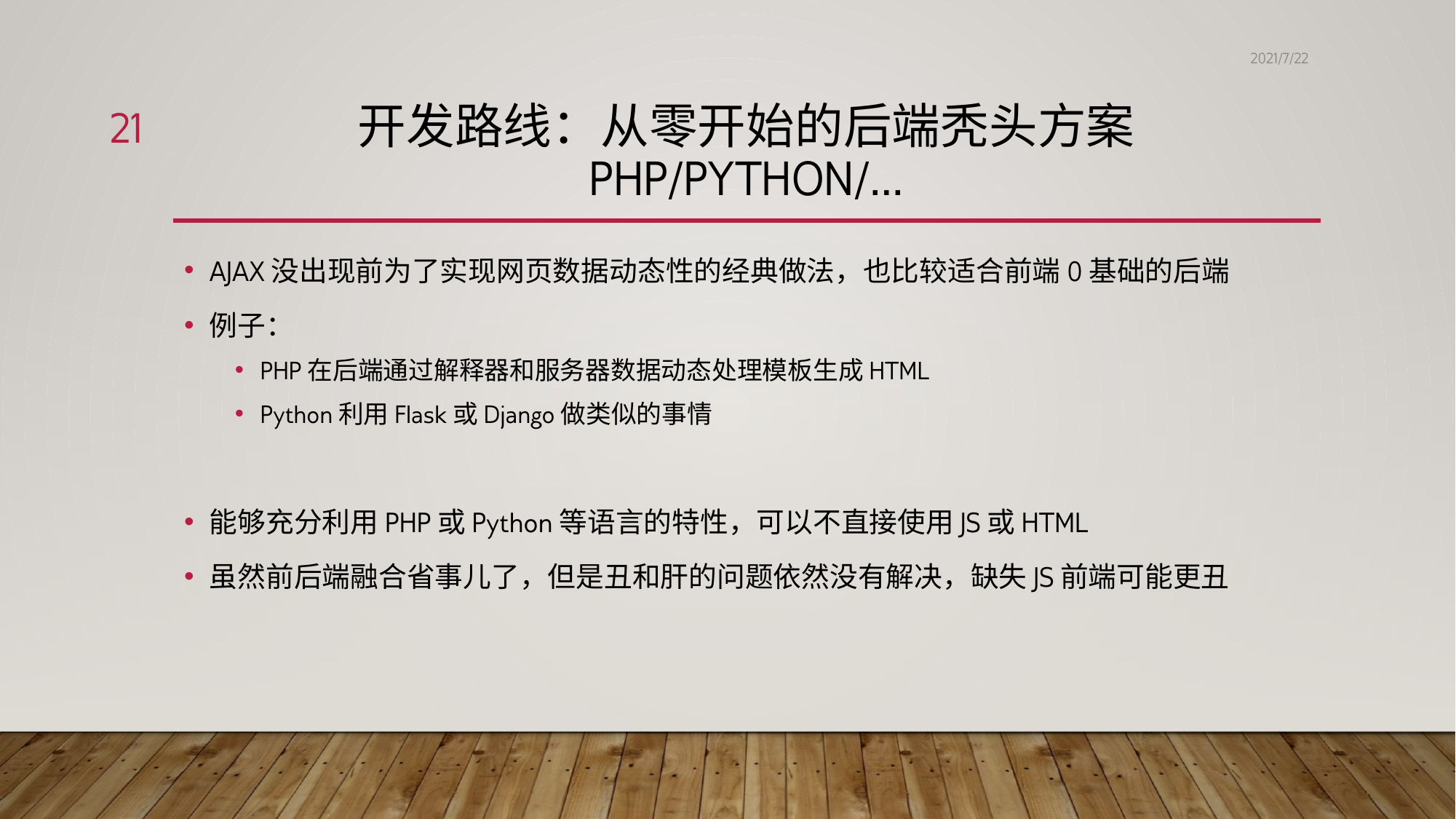

2021/7/22
21
# 开发路线：从零开始的后端秃头方案 php/Python/…
AJAX没出现前为了实现网页数据动态性的经典做法，也比较适合前端0基础的后端
例子：
PHP在后端通过解释器和服务器数据动态处理模板生成HTML
Python利用Flask或Django做类似的事情

能够充分利用PHP或Python等语言的特性，可以不直接使用JS或HTML
虽然前后端融合省事儿了，但是丑和肝的问题依然没有解决，缺失JS前端可能更丑